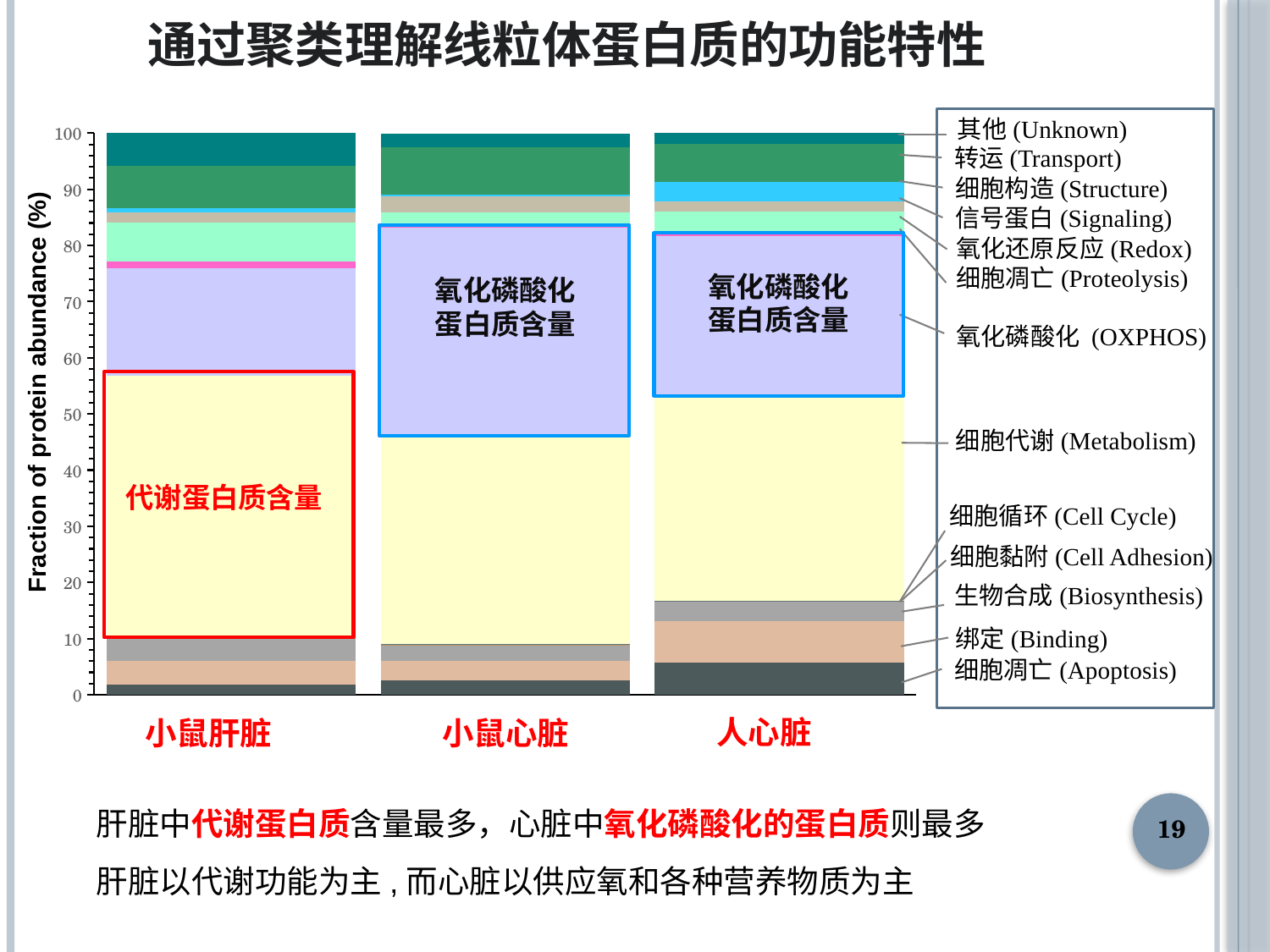

通过聚类理解线粒体蛋白质的功能特性

### Chart

| Category | Apoptosis | Binding | Biosynthesis | Cell Adhesion | Cell Cycle | Metabolism | OXPHOS | Proteolysis | Redox | Signaling | Structure | Transport | Unknown |
|---|---|---|---|---|---|---|---|---|---|---|---|---|---|
| Mouse Liver | 1.82 | 4.2 | 4.35 | 0.03 | 0.16999999999999998 | 46.27 | 19.13 | 1.22 | 6.819999999999999 | 1.83 | 0.73 | 7.66 | 5.76 |
| Mouse Heart | 2.56 | 3.47 | 2.91 | 0.03 | 0.06 | 36.91 | 37.2 | 0.74 | 1.94 | 2.9499999999999997 | 0.31 | 8.39 | 2.4 |
| Human Heart | 5.6989319 | 7.3993054 | 3.4423938 | 0.1615187 | 0.0188923 | 36.347248799999996 | 28.620083899999997 | 0.37301 | 3.9420099 | 1.8176576 | 3.4957534 | 6.788900000000001 | 1.8942945999999998 |
其他(Unknown)

转运(Transport)
细胞构造(Structure)
信号蛋白(Signaling)

氧化还原反应(Redox)

细胞凋亡(Proteolysis)
氧化磷酸化
蛋白质含量

氧化磷酸化
蛋白质含量

氧化磷酸化 (OXPHOS)

Fraction of protein abundance (%)

细胞代谢(Metabolism)
代谢蛋白质含量

细胞循环(Cell Cycle)
细胞黏附(Cell Adhesion)
生物合成(Biosynthesis)
绑定(Binding)
细胞凋亡(Apoptosis)

人心脏
小鼠肝脏
小鼠心脏
肝脏中代谢蛋白质含量最多，心脏中氧化磷酸化的蛋白质则最多
肝脏以代谢功能为主,而心脏以供应氧和各种营养物质为主
19